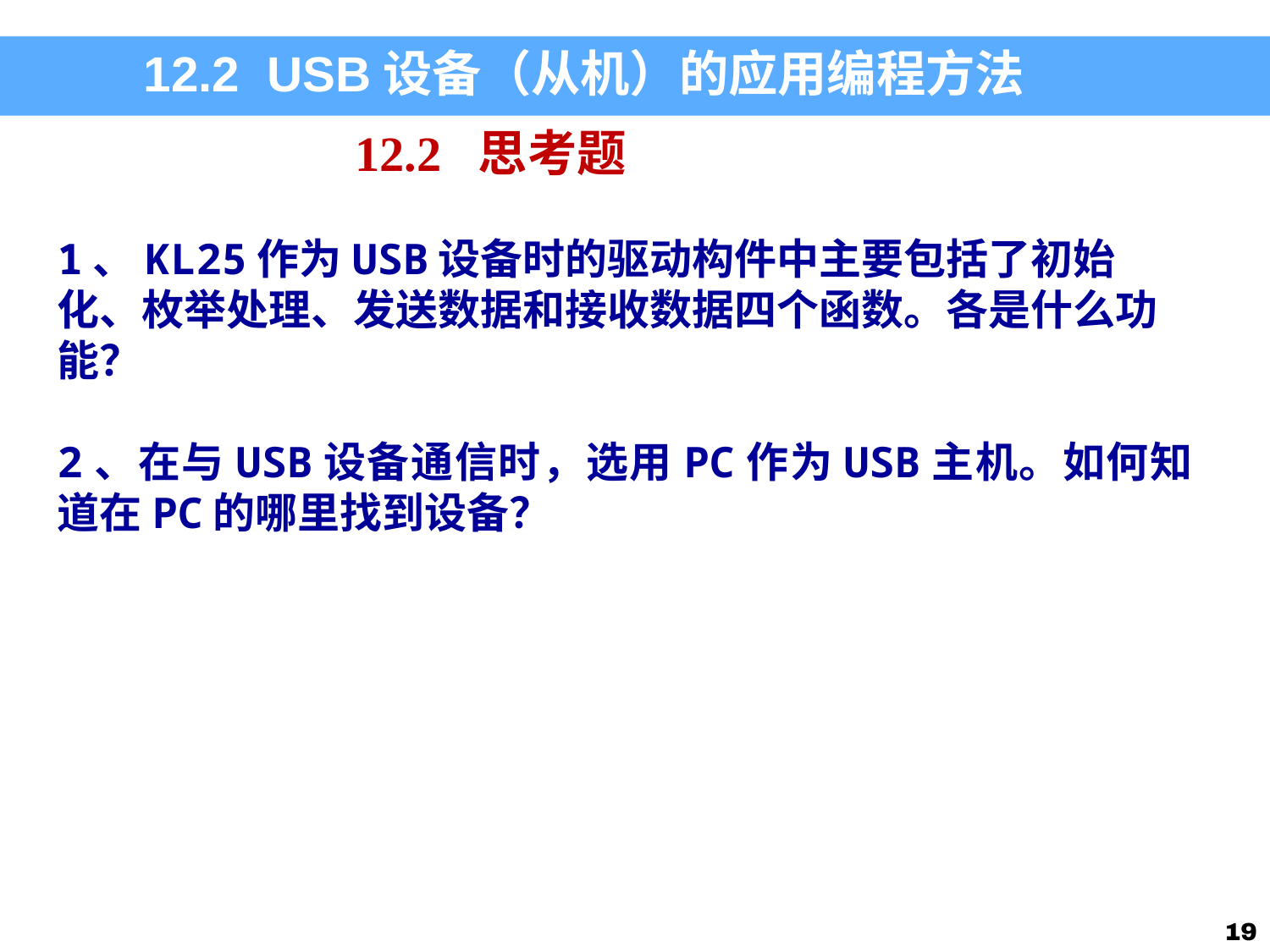

12.2  USB设备（从机）的应用编程方法
12.2  思考题
1、KL25作为USB设备时的驱动构件中主要包括了初始化、枚举处理、发送数据和接收数据四个函数。各是什么功能？

2、在与USB设备通信时，选用PC作为USB主机。如何知道在PC的哪里找到设备？

19